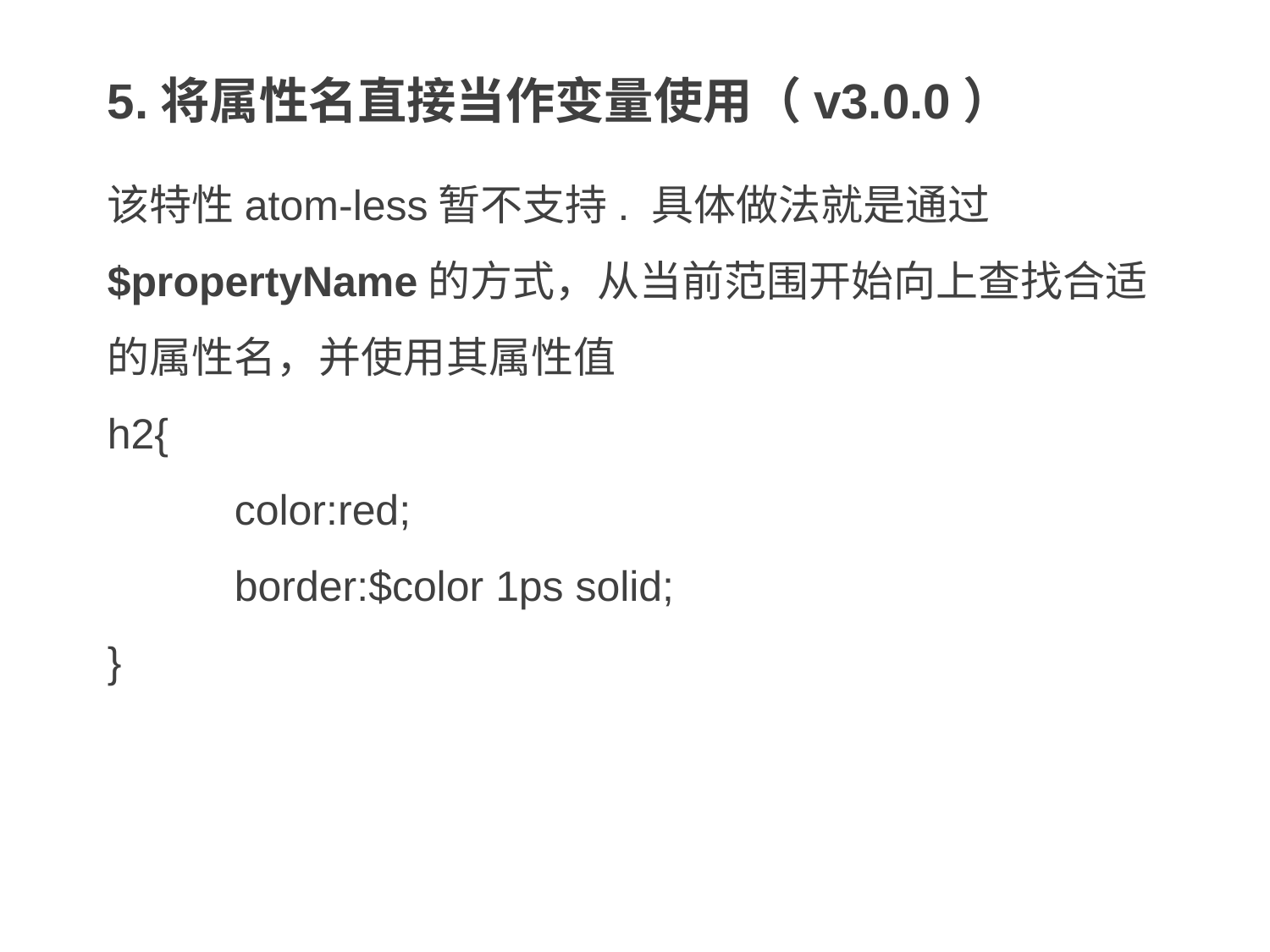

5.将属性名直接当作变量使用（v3.0.0）
该特性atom-less暂不支持. 具体做法就是通过 $propertyName的方式，从当前范围开始向上查找合适的属性名，并使用其属性值
h2{
	color:red;
	border:$color 1ps solid;
}